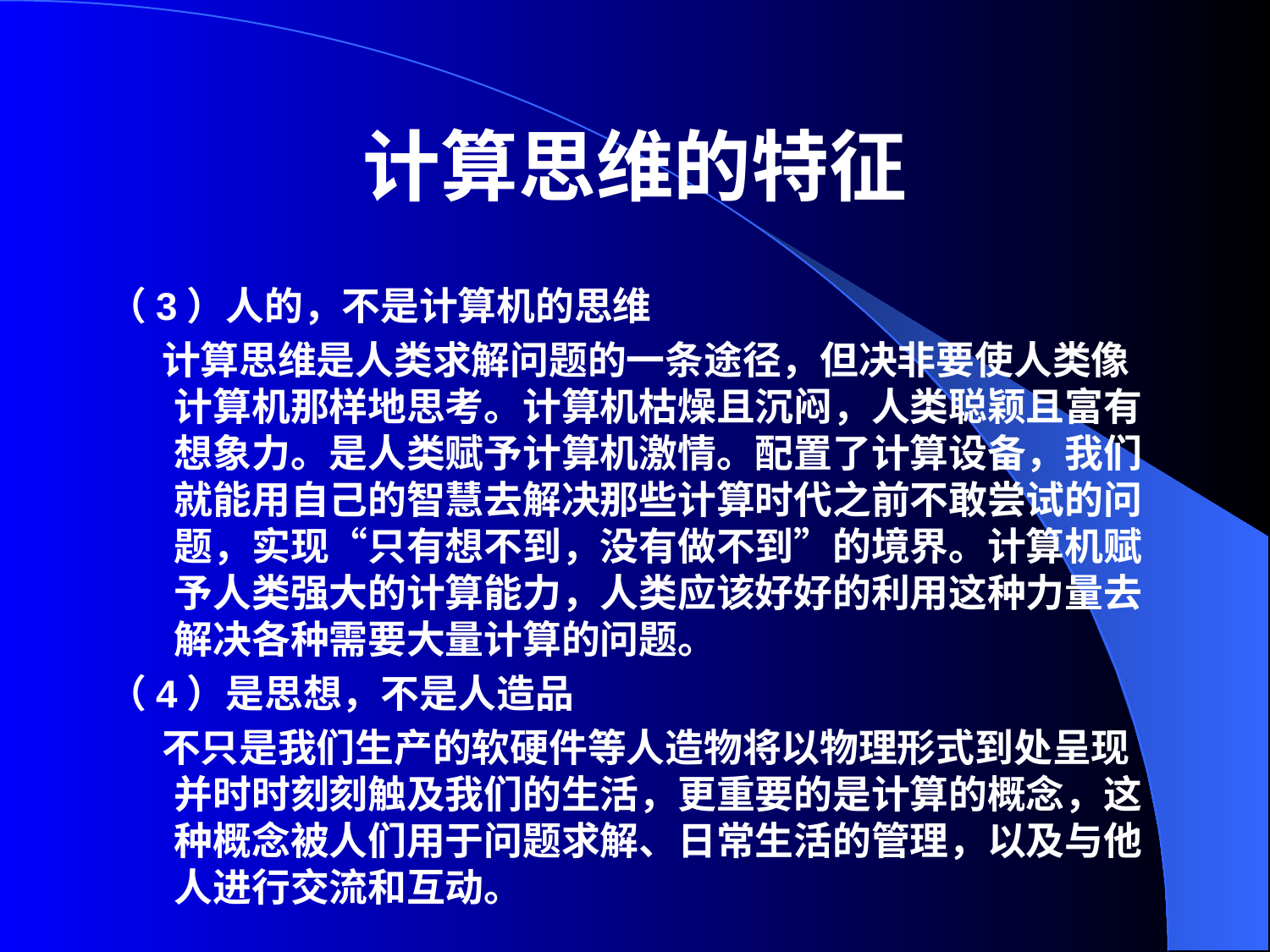

# 计算思维的特征
（3）人的，不是计算机的思维
     计算思维是人类求解问题的一条途径，但决非要使人类像计算机那样地思考。计算机枯燥且沉闷，人类聪颖且富有想象力。是人类赋予计算机激情。配置了计算设备，我们就能用自己的智慧去解决那些计算时代之前不敢尝试的问题，实现“只有想不到，没有做不到”的境界。计算机赋予人类强大的计算能力，人类应该好好的利用这种力量去解决各种需要大量计算的问题。
（4）是思想，不是人造品
     不只是我们生产的软硬件等人造物将以物理形式到处呈现并时时刻刻触及我们的生活，更重要的是计算的概念，这种概念被人们用于问题求解、日常生活的管理，以及与他人进行交流和互动。